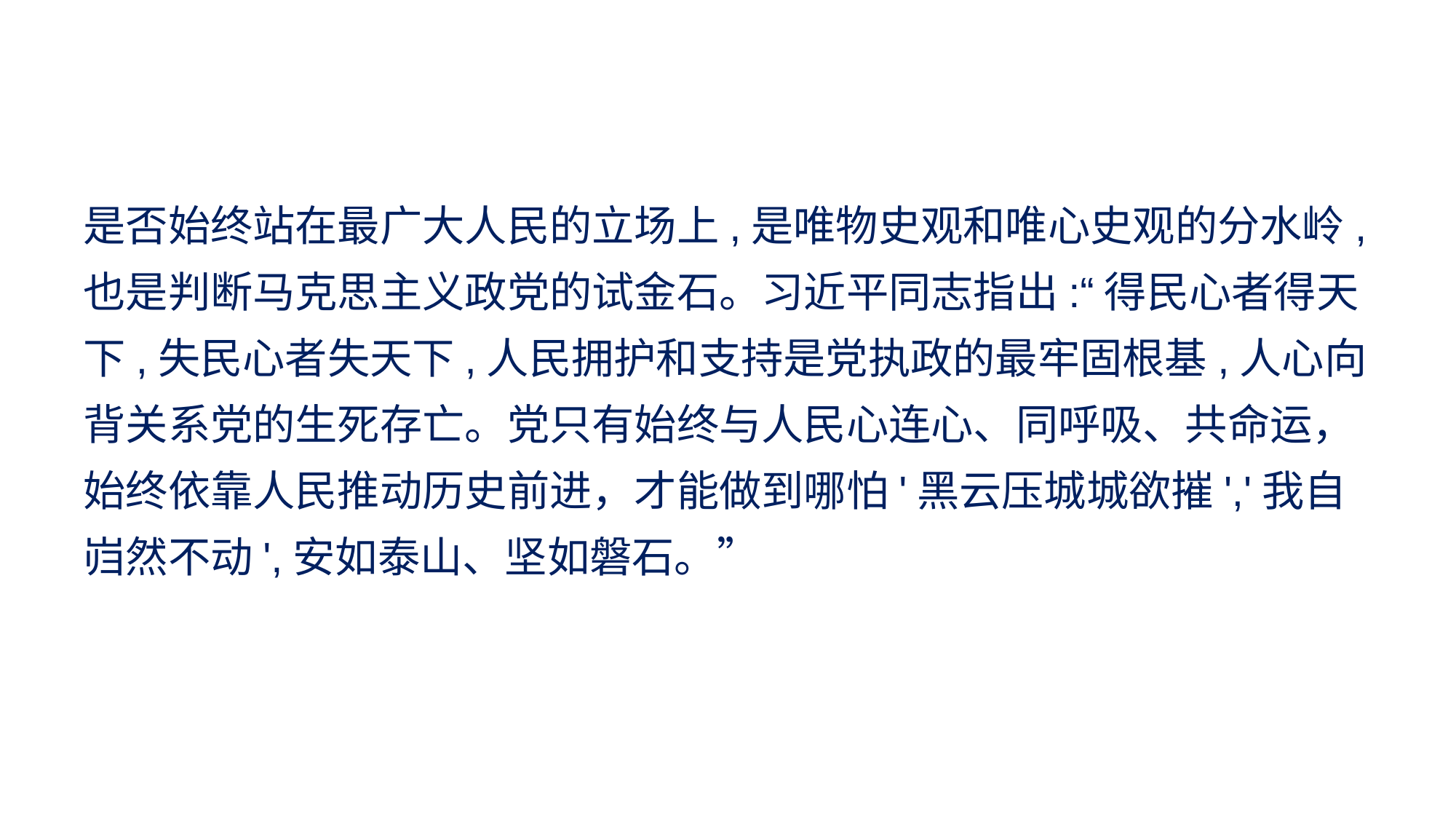

#
是否始终站在最广大人民的立场上,是唯物史观和唯心史观的分水岭,也是判断马克思主义政党的试金石。习近平同志指出:“得民心者得天下,失民心者失天下,人民拥护和支持是党执政的最牢固根基,人心向背关系党的生死存亡。党只有始终与人民心连心、同呼吸、共命运，始终依靠人民推动历史前进，才能做到哪怕'黑云压城城欲摧','我自岿然不动',安如泰山、坚如磐石。”